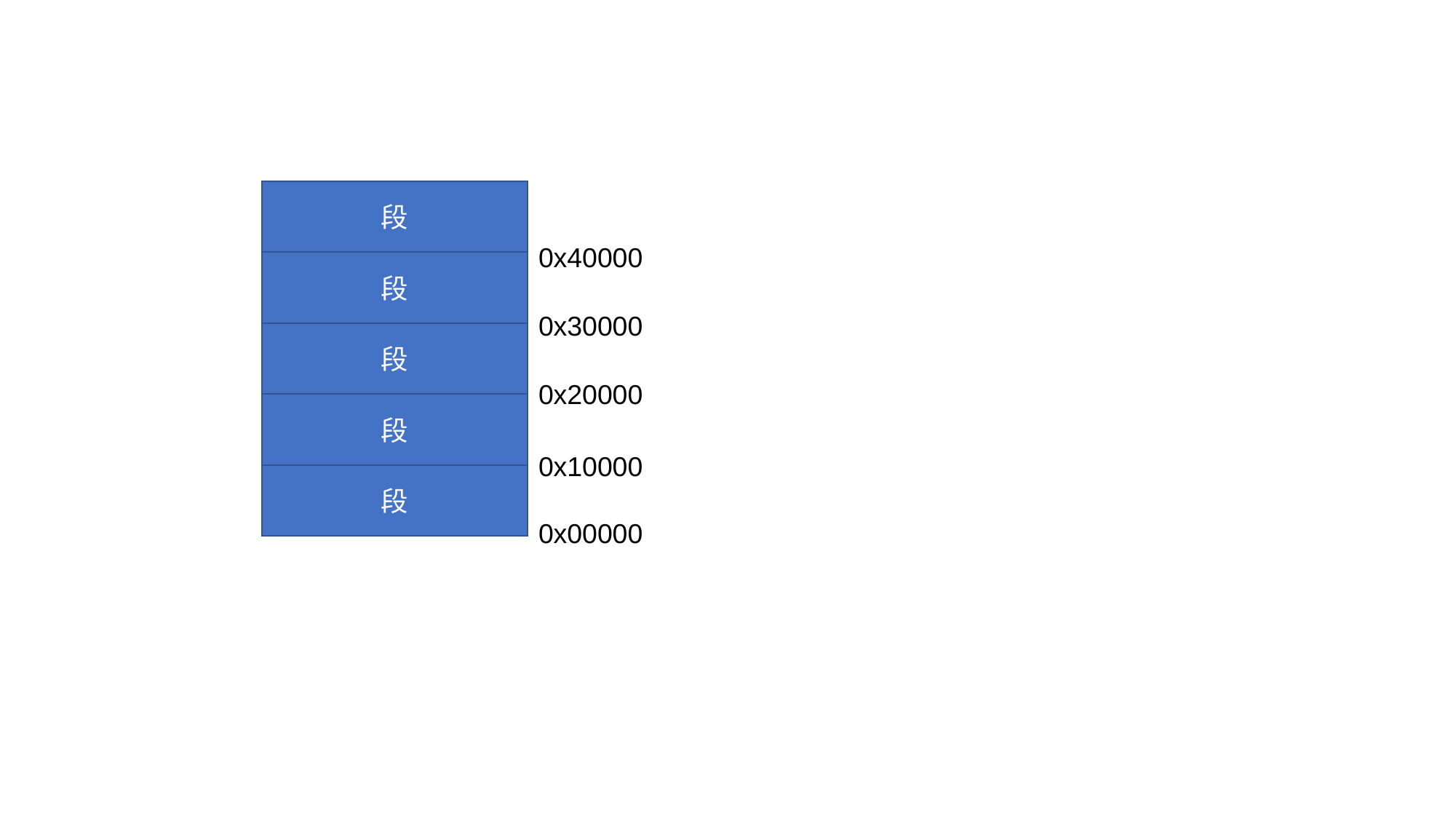

段
0x40000
段
0x30000
段
0x20000
段
0x10000
段
0x00000